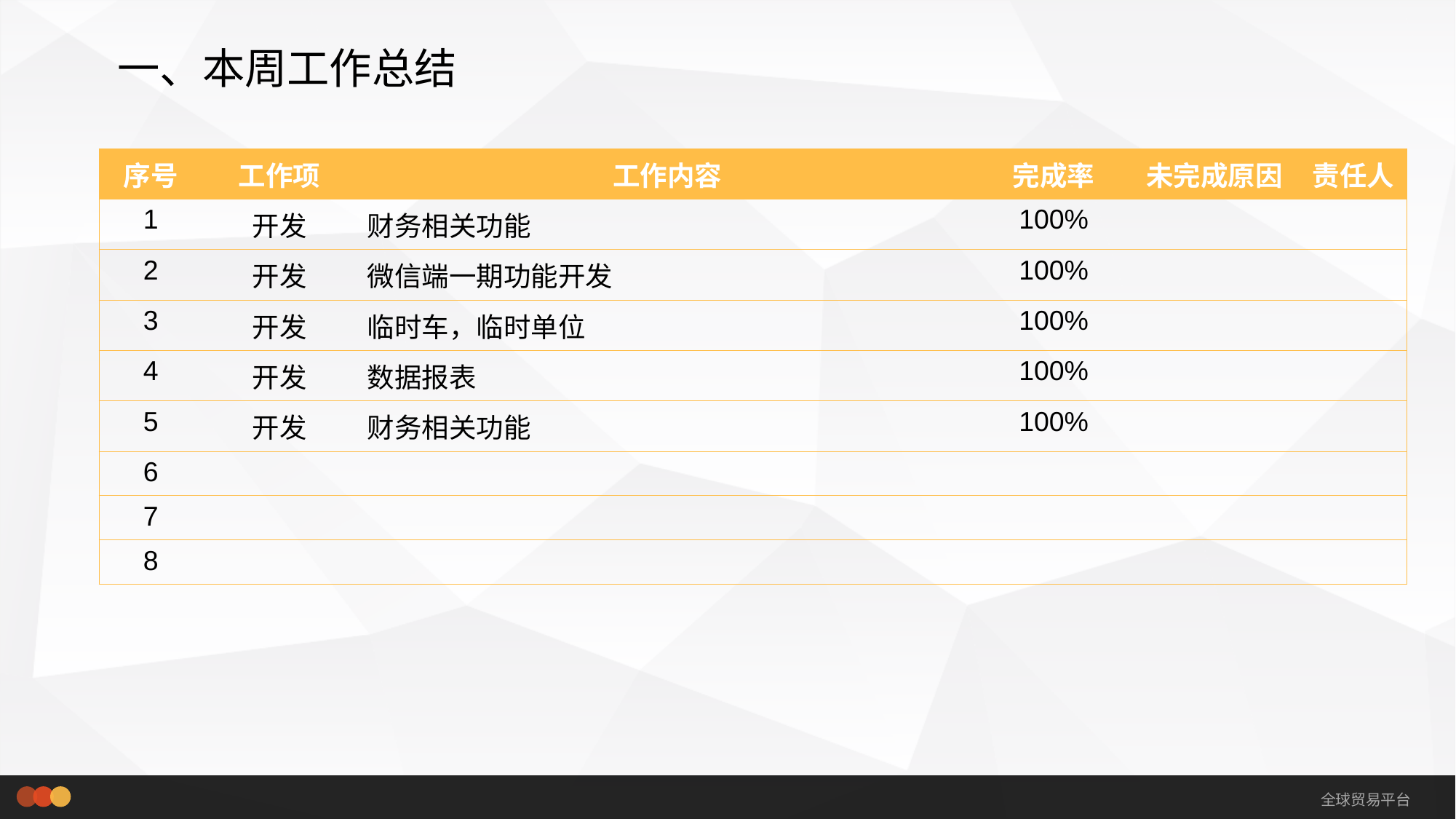

# 一、本周工作总结
| 序号 | 工作项 | 工作内容 | 完成率 | 未完成原因 | 责任人 |
| --- | --- | --- | --- | --- | --- |
| 1 | 开发 | 财务相关功能 | 100% |  |  |
| 2 | 开发 | 微信端一期功能开发 | 100% |  |  |
| 3 | 开发 | 临时车，临时单位 | 100% |  |  |
| 4 | 开发 | 数据报表 | 100% |  |  |
| 5 | 开发 | 财务相关功能 | 100% |  |  |
| 6 |  |  |  |  |  |
| 7 |  |  |  |  |  |
| 8 |  |  |  |  |  |